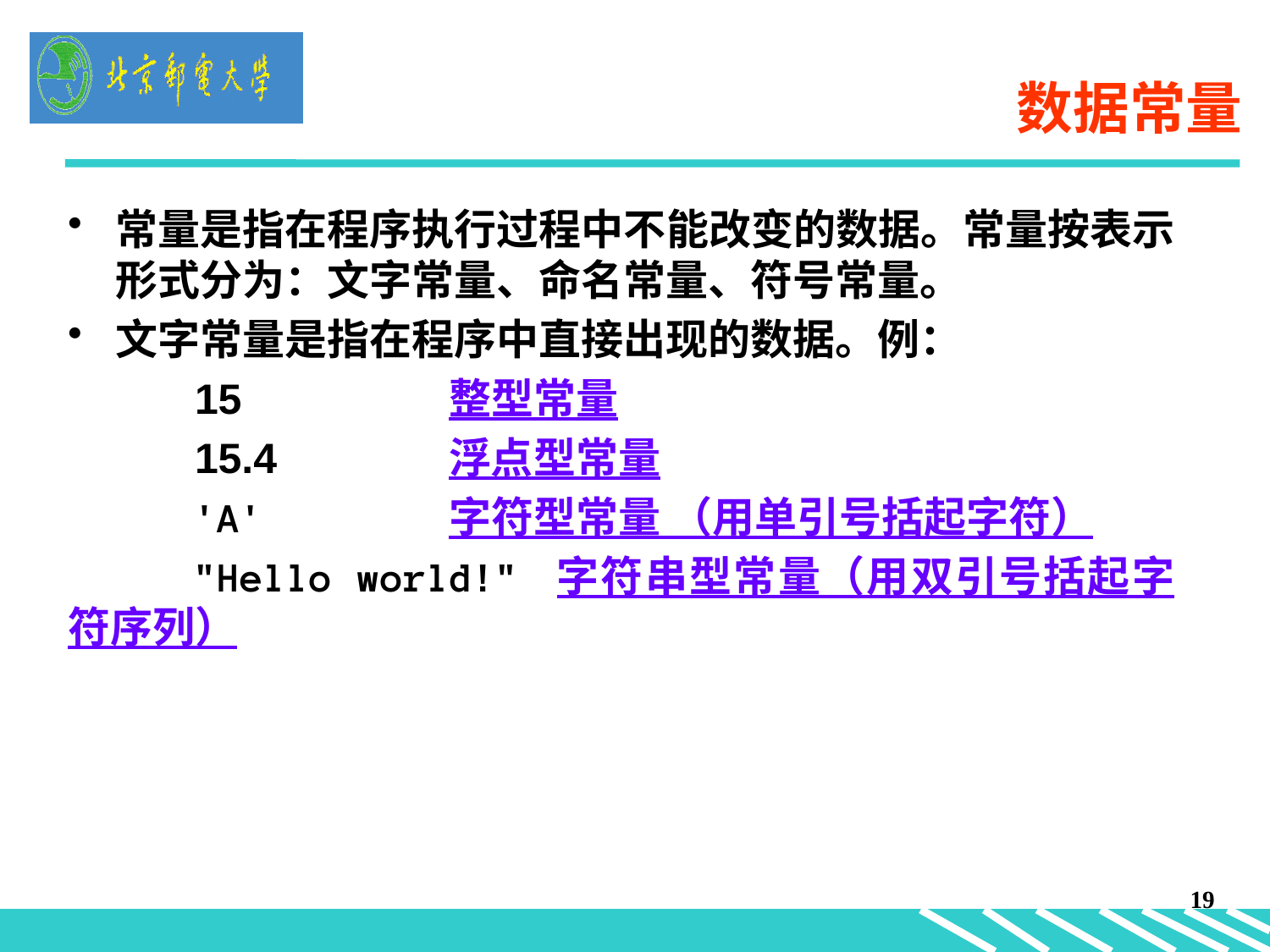

# 数据常量
常量是指在程序执行过程中不能改变的数据。常量按表示形式分为：文字常量、命名常量、符号常量。
文字常量是指在程序中直接出现的数据。例：
	15		整型常量
	15.4		浮点型常量
	'A'		字符型常量 （用单引号括起字符）
	"Hello world!" 字符串型常量（用双引号括起字符序列）
19